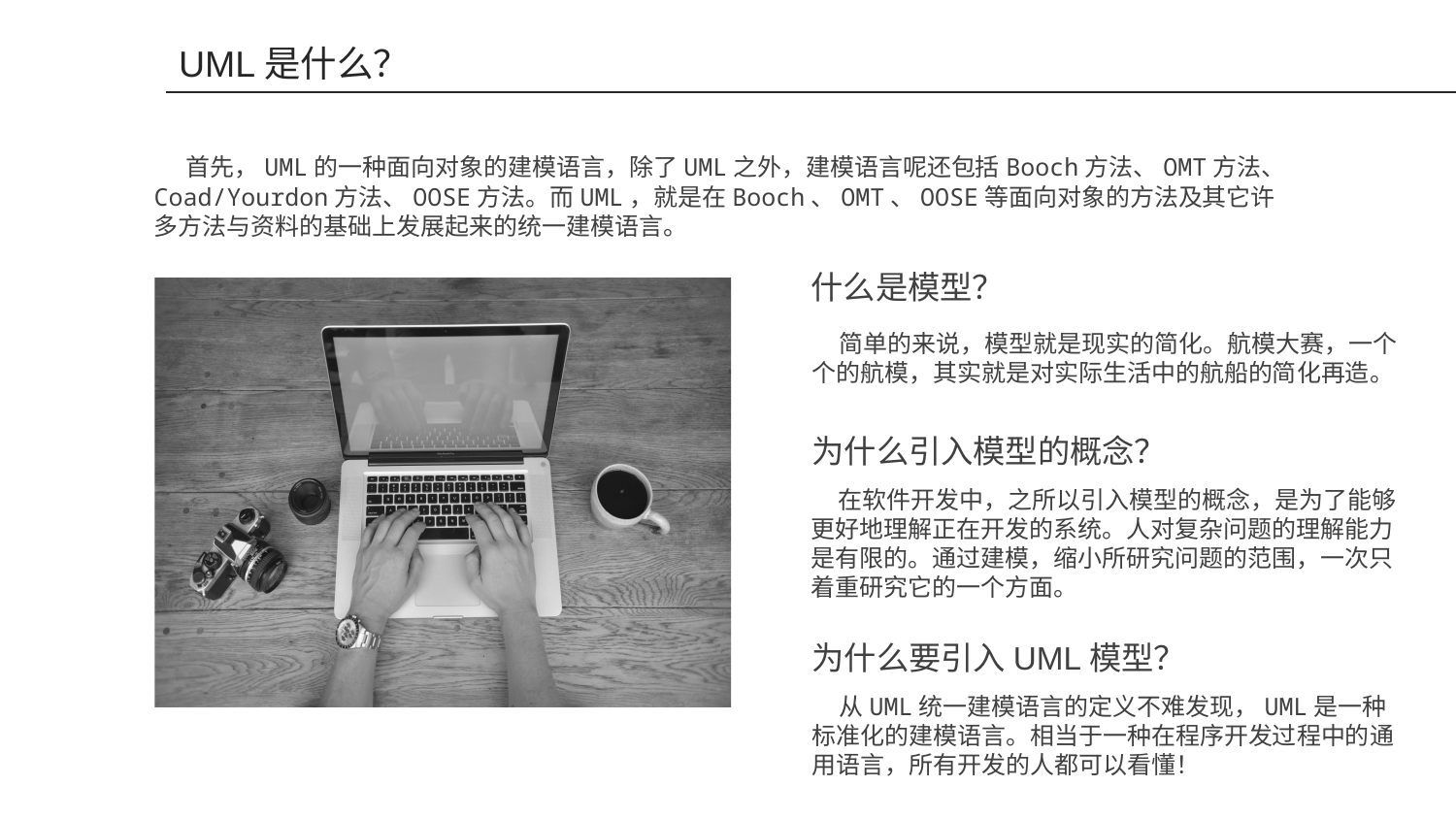

UML是什么？
    首先，UML的一种面向对象的建模语言，除了UML之外，建模语言呢还包括Booch方法、OMT方法、Coad/Yourdon方法、OOSE方法。而UML，就是在Booch、OMT、OOSE等面向对象的方法及其它许多方法与资料的基础上发展起来的统一建模语言。
什么是模型？
    简单的来说，模型就是现实的简化。航模大赛，一个个的航模，其实就是对实际生活中的航船的简化再造。
为什么引入模型的概念？
    在软件开发中，之所以引入模型的概念，是为了能够更好地理解正在开发的系统。人对复杂问题的理解能力是有限的。通过建模，缩小所研究问题的范围，一次只着重研究它的一个方面。
为什么要引入UML模型？
    从UML统一建模语言的定义不难发现，UML是一种标准化的建模语言。相当于一种在程序开发过程中的通用语言，所有开发的人都可以看懂！